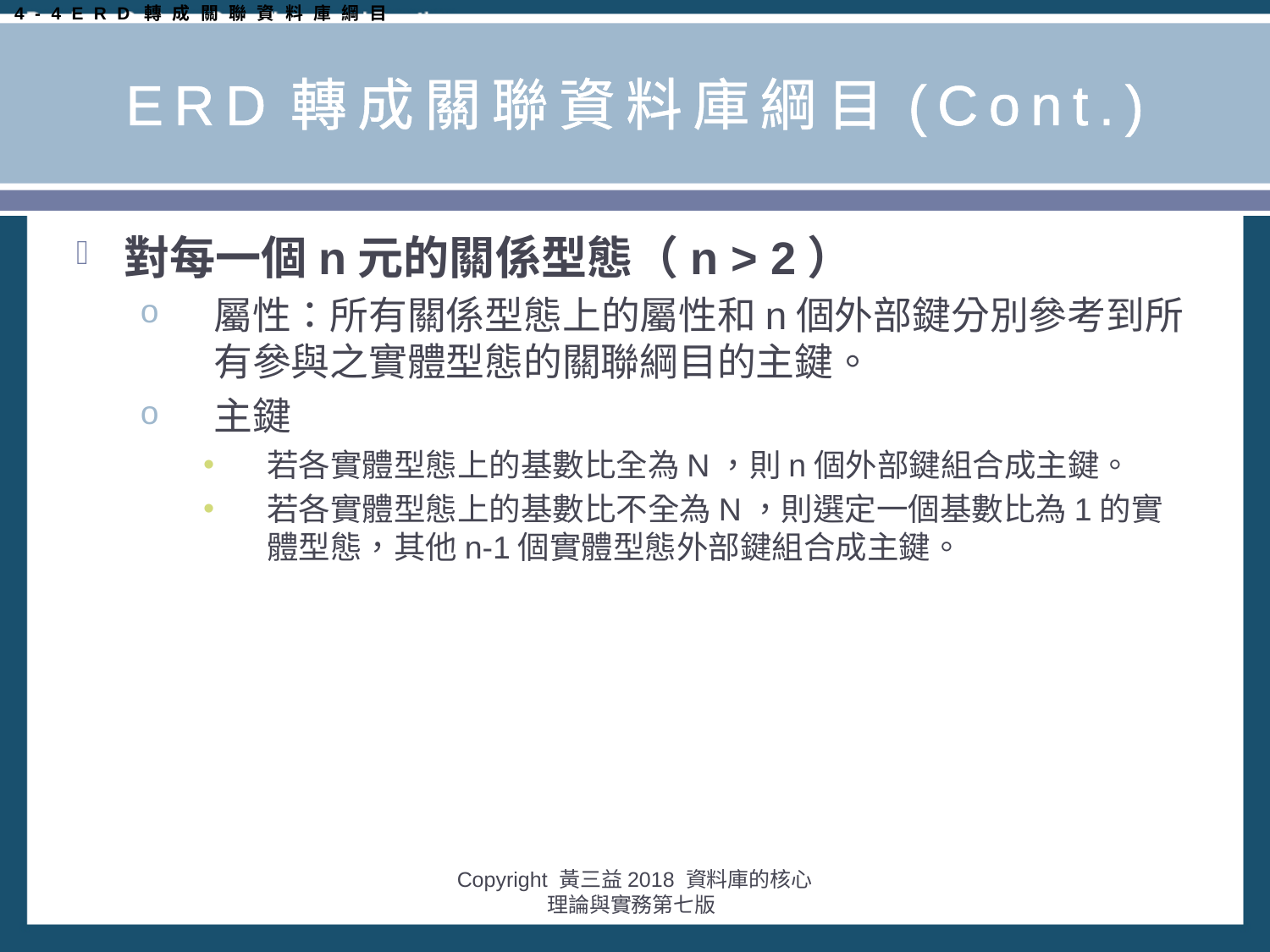

4-4ERD轉成關聯資料庫綱目
# ERD轉成關聯資料庫綱目(Cont.)
對每一個n元的關係型態（n > 2）
屬性：所有關係型態上的屬性和n個外部鍵分別參考到所有參與之實體型態的關聯綱目的主鍵。
主鍵
若各實體型態上的基數比全為N，則n個外部鍵組合成主鍵。
若各實體型態上的基數比不全為N，則選定一個基數比為1的實體型態，其他n-1個實體型態外部鍵組合成主鍵。

Copyright 黃三益2018 資料庫的核心理論與實務第七版